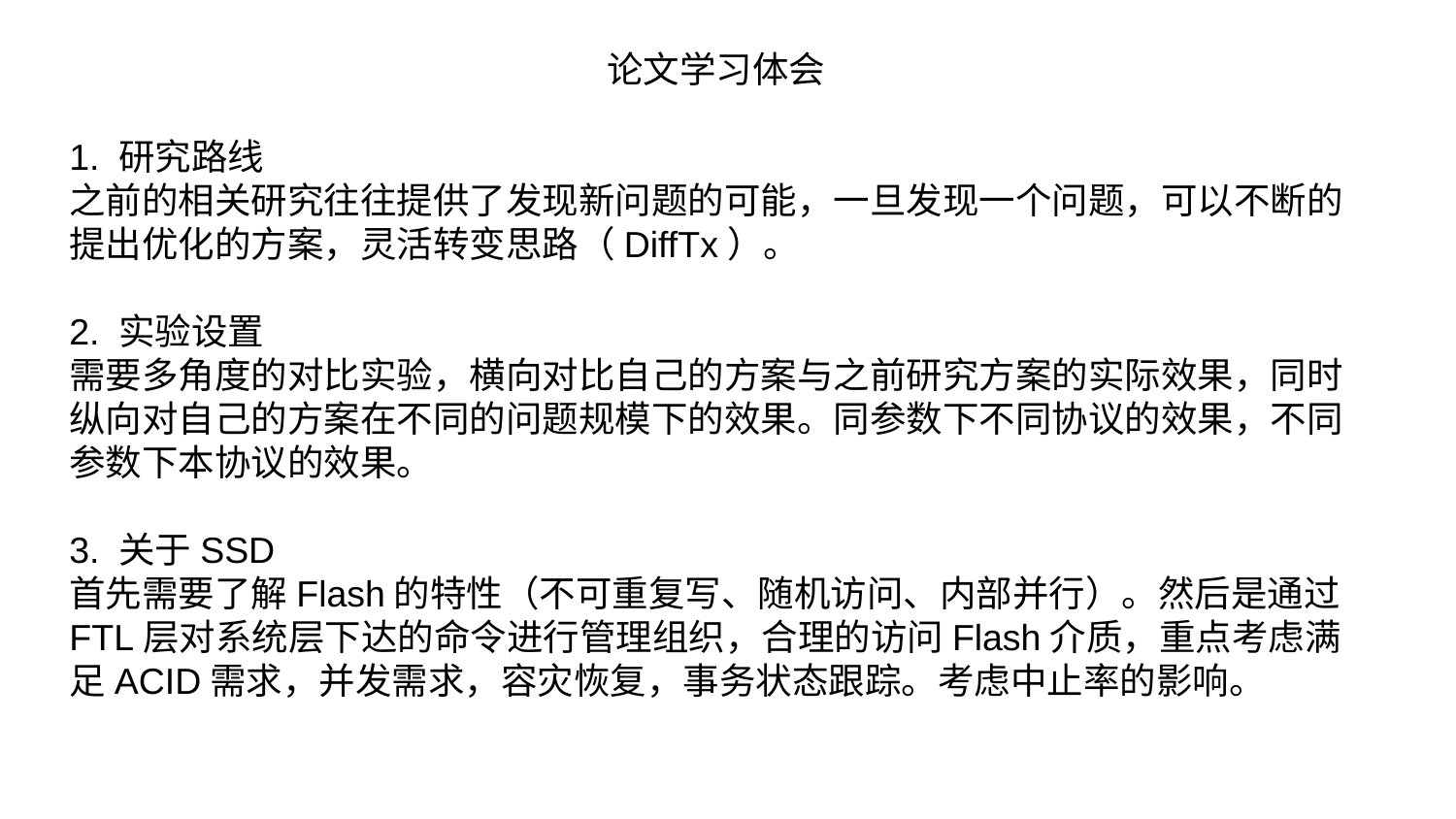

论文学习体会

1. 研究路线
之前的相关研究往往提供了发现新问题的可能，一旦发现一个问题，可以不断的提出优化的方案，灵活转变思路（DiffTx）。

2. 实验设置
需要多角度的对比实验，横向对比自己的方案与之前研究方案的实际效果，同时纵向对自己的方案在不同的问题规模下的效果。同参数下不同协议的效果，不同参数下本协议的效果。

3. 关于SSD
首先需要了解Flash的特性（不可重复写、随机访问、内部并行）。然后是通过FTL层对系统层下达的命令进行管理组织，合理的访问Flash介质，重点考虑满足ACID需求，并发需求，容灾恢复，事务状态跟踪。考虑中止率的影响。